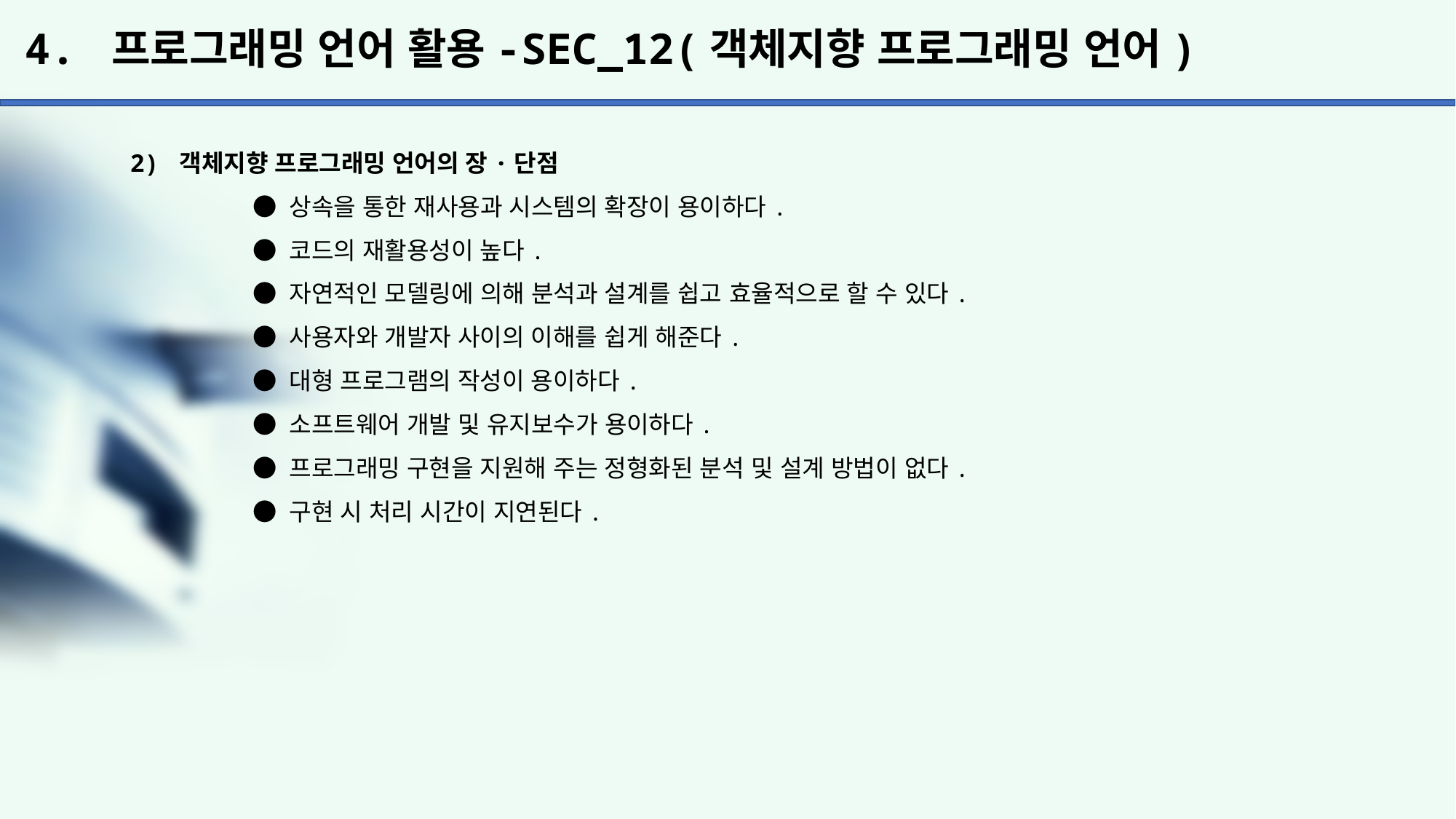

# 4. 프로그래밍 언어 활용-SEC_12(객체지향 프로그래밍 언어)
2) 객체지향 프로그래밍 언어의 장·단점
	  ● 상속을 통한 재사용과 시스템의 확장이 용이하다.
	  ● 코드의 재활용성이 높다.
	  ● 자연적인 모델링에 의해 분석과 설계를 쉽고 효율적으로 할 수 있다.
	  ● 사용자와 개발자 사이의 이해를 쉽게 해준다.
	  ● 대형 프로그램의 작성이 용이하다.
	  ● 소프트웨어 개발 및 유지보수가 용이하다.
	  ● 프로그래밍 구현을 지원해 주는 정형화된 분석 및 설계 방법이 없다.
	  ● 구현 시 처리 시간이 지연된다.